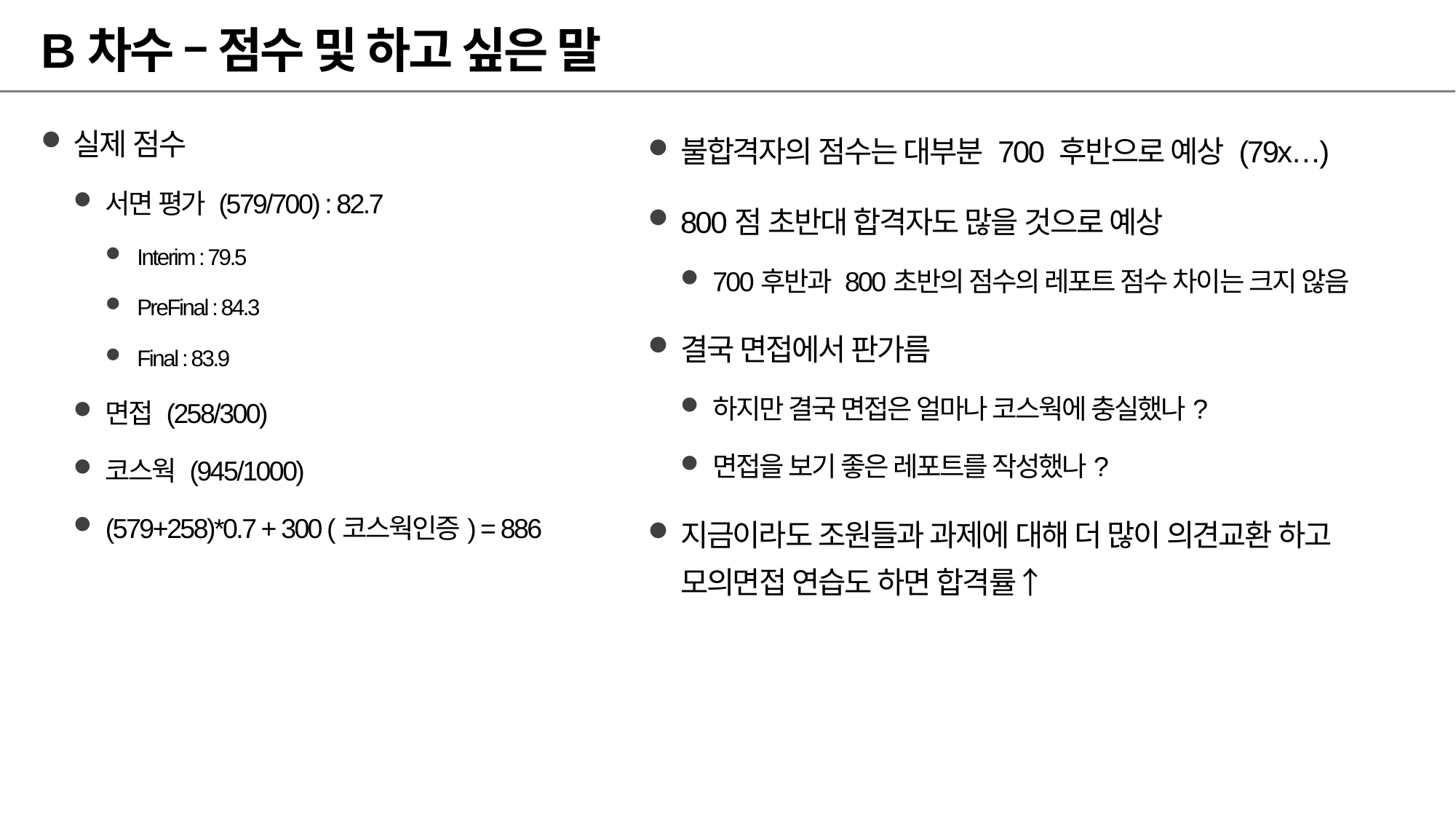

# B차수 – 점수 및 하고 싶은 말
실제 점수
서면 평가 (579/700) : 82.7
Interim : 79.5
PreFinal : 84.3
Final : 83.9
면접 (258/300)
코스웍 (945/1000)
(579+258)*0.7 + 300 (코스웍인증) = 886
불합격자의 점수는 대부분 700 후반으로 예상 (79x…)
800점 초반대 합격자도 많을 것으로 예상
700후반과 800초반의 점수의 레포트 점수 차이는 크지 않음
결국 면접에서 판가름
하지만 결국 면접은 얼마나 코스웍에 충실했나?
면접을 보기 좋은 레포트를 작성했나?
지금이라도 조원들과 과제에 대해 더 많이 의견교환 하고 모의면접 연습도 하면 합격률↑